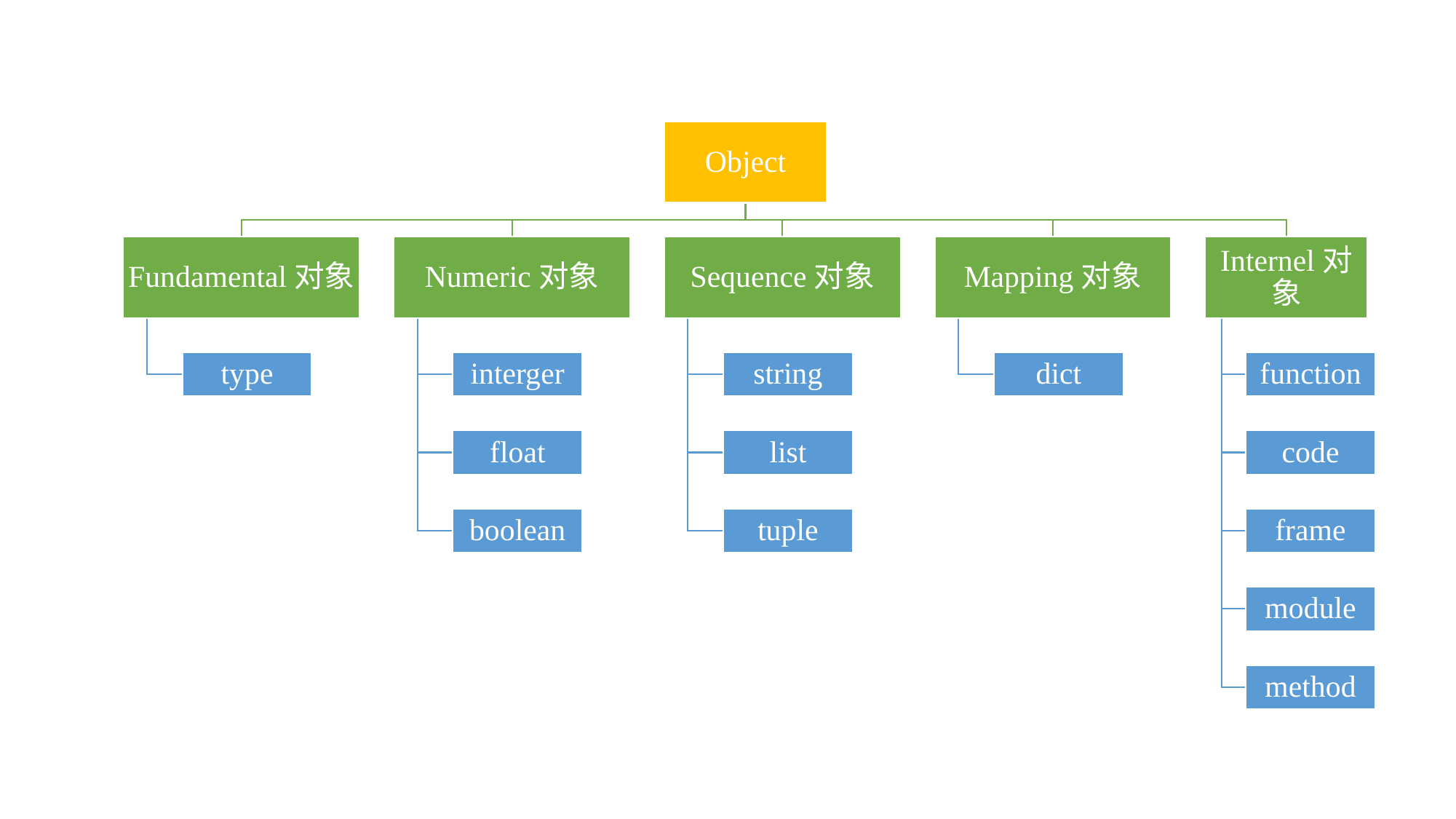

Object
Fundamental对象
type
Numeric对象
interger
float
boolean
Sequence对象
string
list
tuple
Mapping对象
dict
Internel对象
function
code
frame
module
method